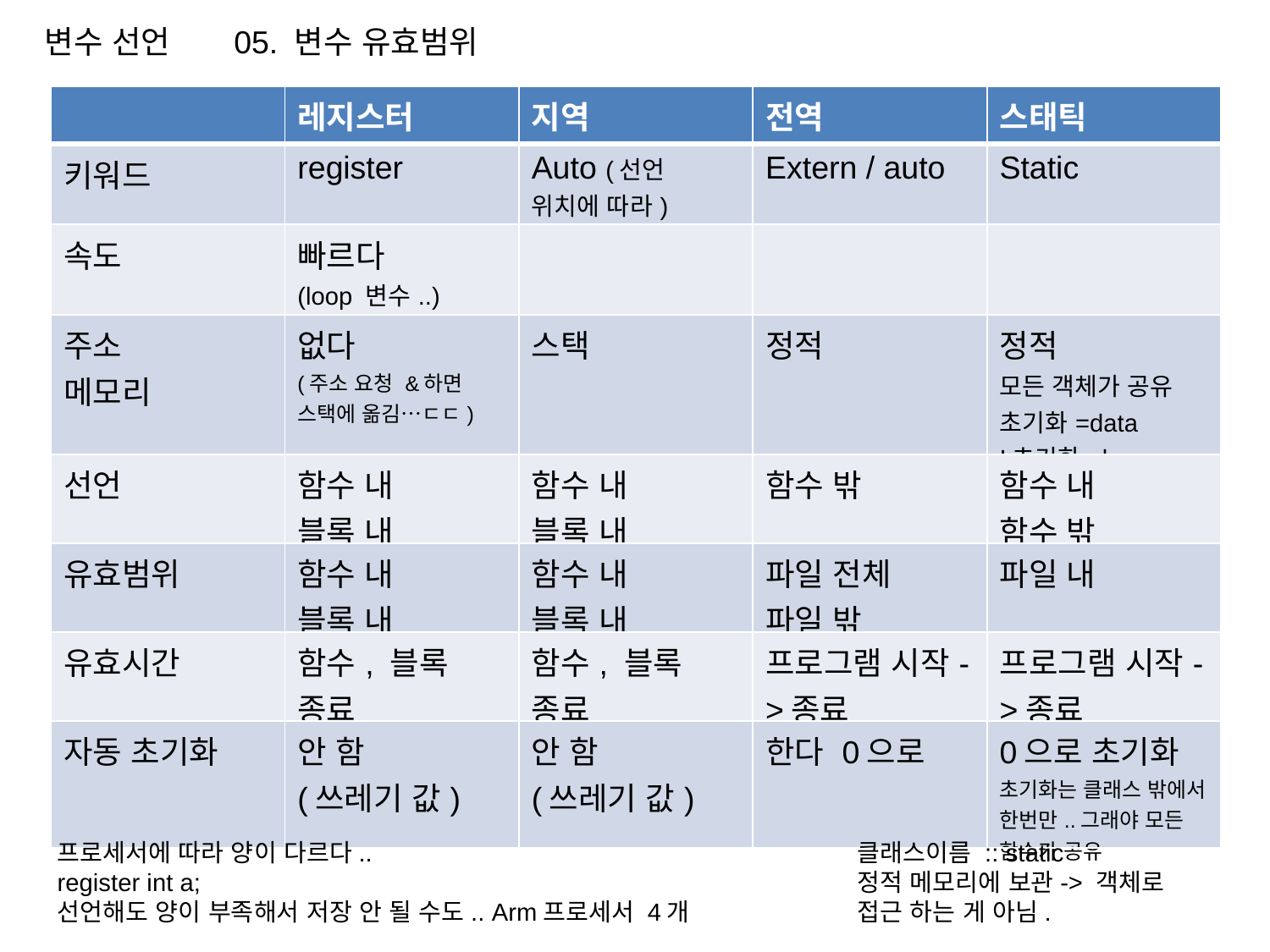

변수 선언
05. 변수 유효범위
|  | 레지스터 | 지역 | 전역 | 스태틱 |
| --- | --- | --- | --- | --- |
| 키워드 | register | Auto (선언 위치에 따라) | Extern / auto | Static |
| 속도 | 빠르다 (loop 변수..) |  |  |  |
| 주소 메모리 | 없다 (주소 요청 &하면 스택에 옮김…ㄷㄷ) | 스택 | 정적 | 정적 모든 객체가 공유 초기화=data !초기화=bss |
| 선언 | 함수 내 블록 내 | 함수 내 블록 내 | 함수 밖 | 함수 내 함수 밖 |
| 유효범위 | 함수 내 블록 내 | 함수 내 블록 내 | 파일 전체 파일 밖 | 파일 내 |
| 유효시간 | 함수, 블록 종료 | 함수, 블록 종료 | 프로그램 시작->종료 | 프로그램 시작->종료 |
| 자동 초기화 | 안 함 (쓰레기 값) | 안 함 (쓰레기 값) | 한다 0으로 | 0으로 초기화 초기화는 클래스 밖에서 한번만..그래야 모든 함수가 공유 |
프로세서에 따라 양이 다르다..
register int a;
선언해도 양이 부족해서 저장 안 될 수도.. Arm프로세서 4개
클래스이름 :: static
정적 메모리에 보관-> 객체로 접근 하는 게 아님.